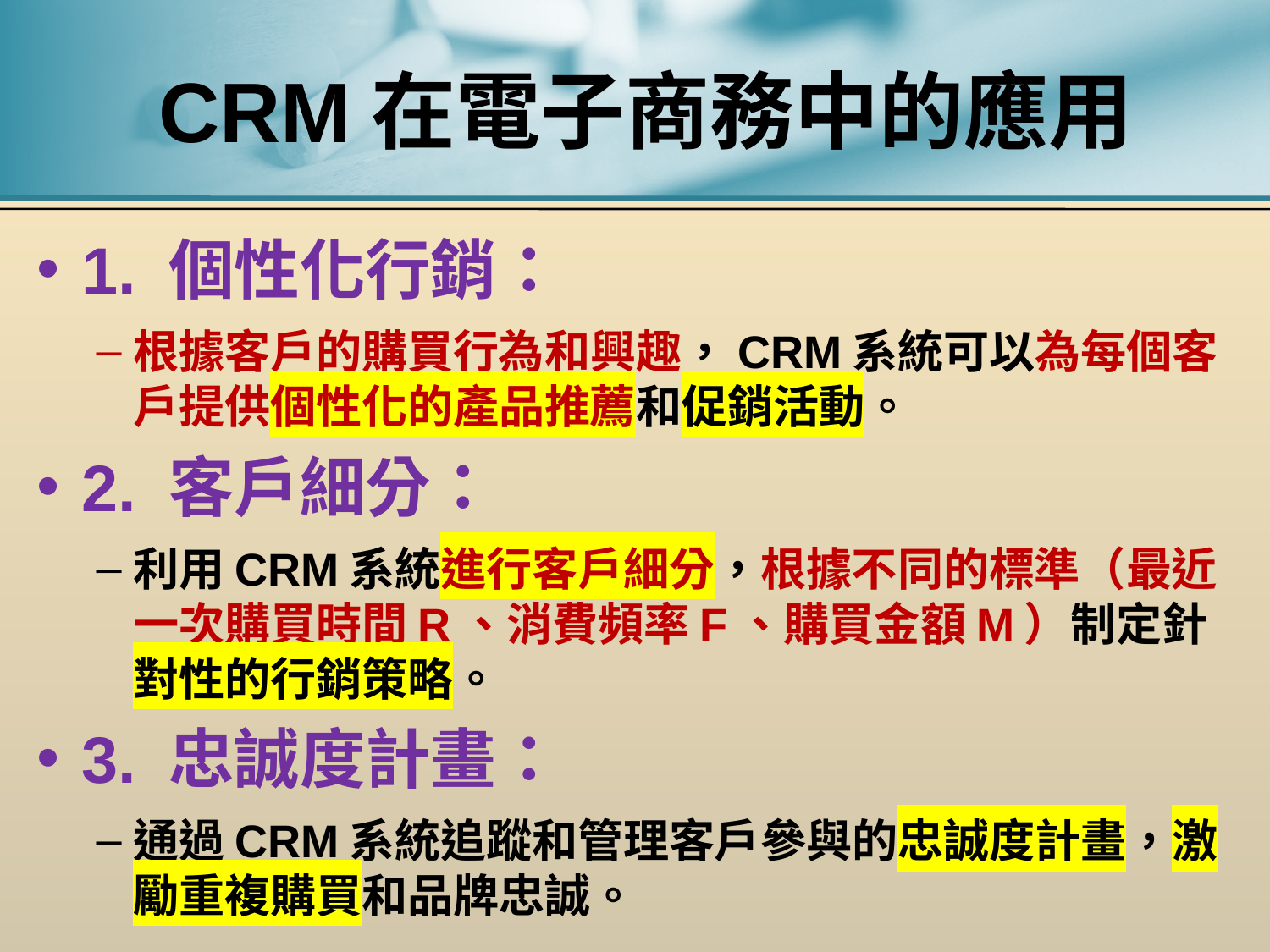

# CRM在電子商務中的應用
1. 個性化行銷：
根據客戶的購買行為和興趣，CRM系統可以為每個客戶提供個性化的產品推薦和促銷活動。
2. 客戶細分：
利用CRM系統進行客戶細分，根據不同的標準（最近一次購買時間R、消費頻率F、購買金額M）制定針對性的行銷策略。
3. 忠誠度計畫：
通過CRM系統追蹤和管理客戶參與的忠誠度計畫，激勵重複購買和品牌忠誠。